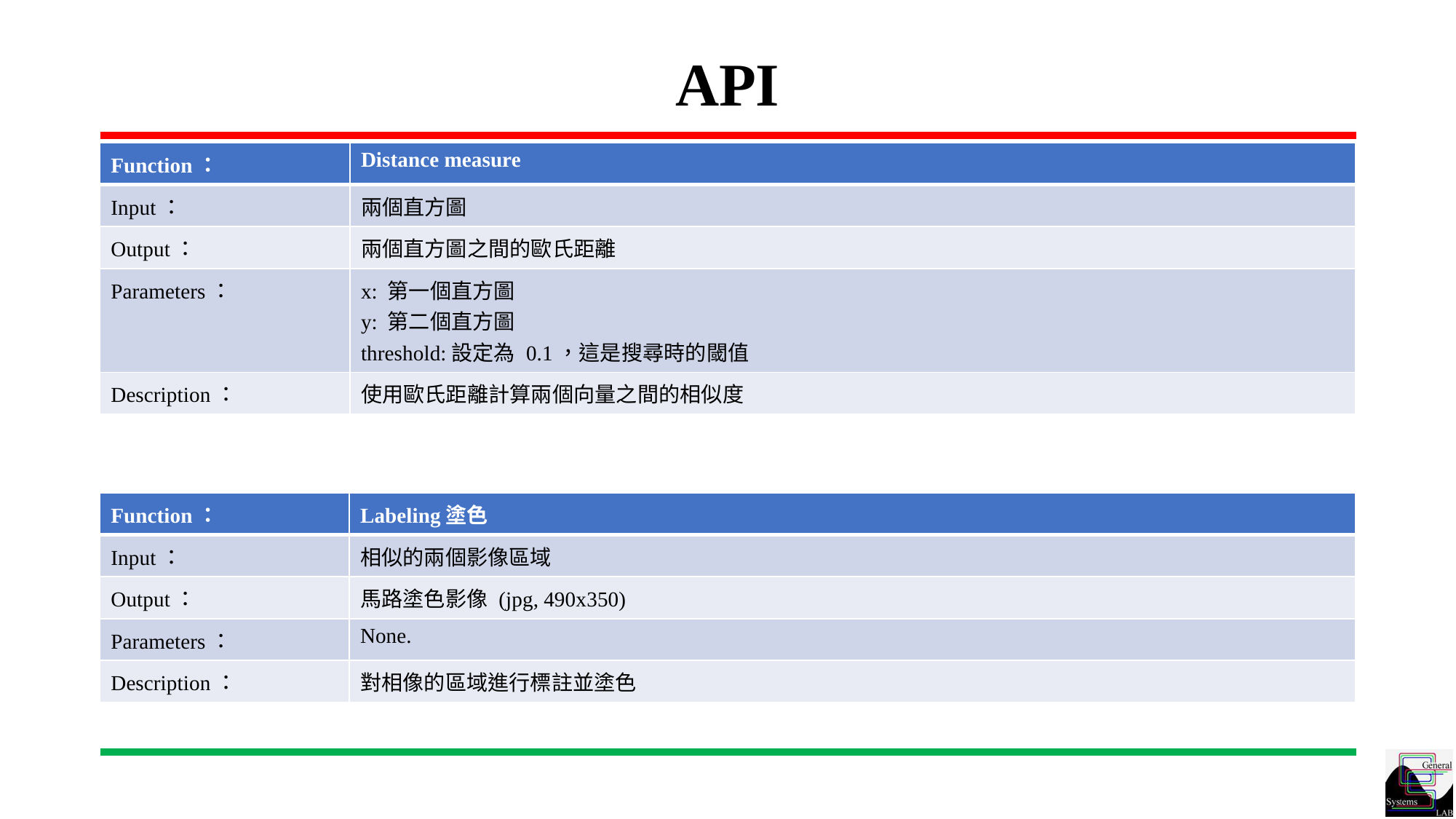

API

| Function： | Distance measure |
| --- | --- |
| Input： | 兩個直方圖 |
| Output： | 兩個直方圖之間的歐氏距離 |
| Parameters： | x: 第一個直方圖 y: 第二個直方圖 threshold:設定為 0.1，這是搜尋時的閾值 |
| Description： | 使用歐氏距離計算兩個向量之間的相似度 |
| Function： | Labeling塗色 |
| --- | --- |
| Input： | 相似的兩個影像區域 |
| Output： | 馬路塗色影像 (jpg, 490x350) |
| Parameters： | None. |
| Description： | 對相像的區域進行標註並塗色 |